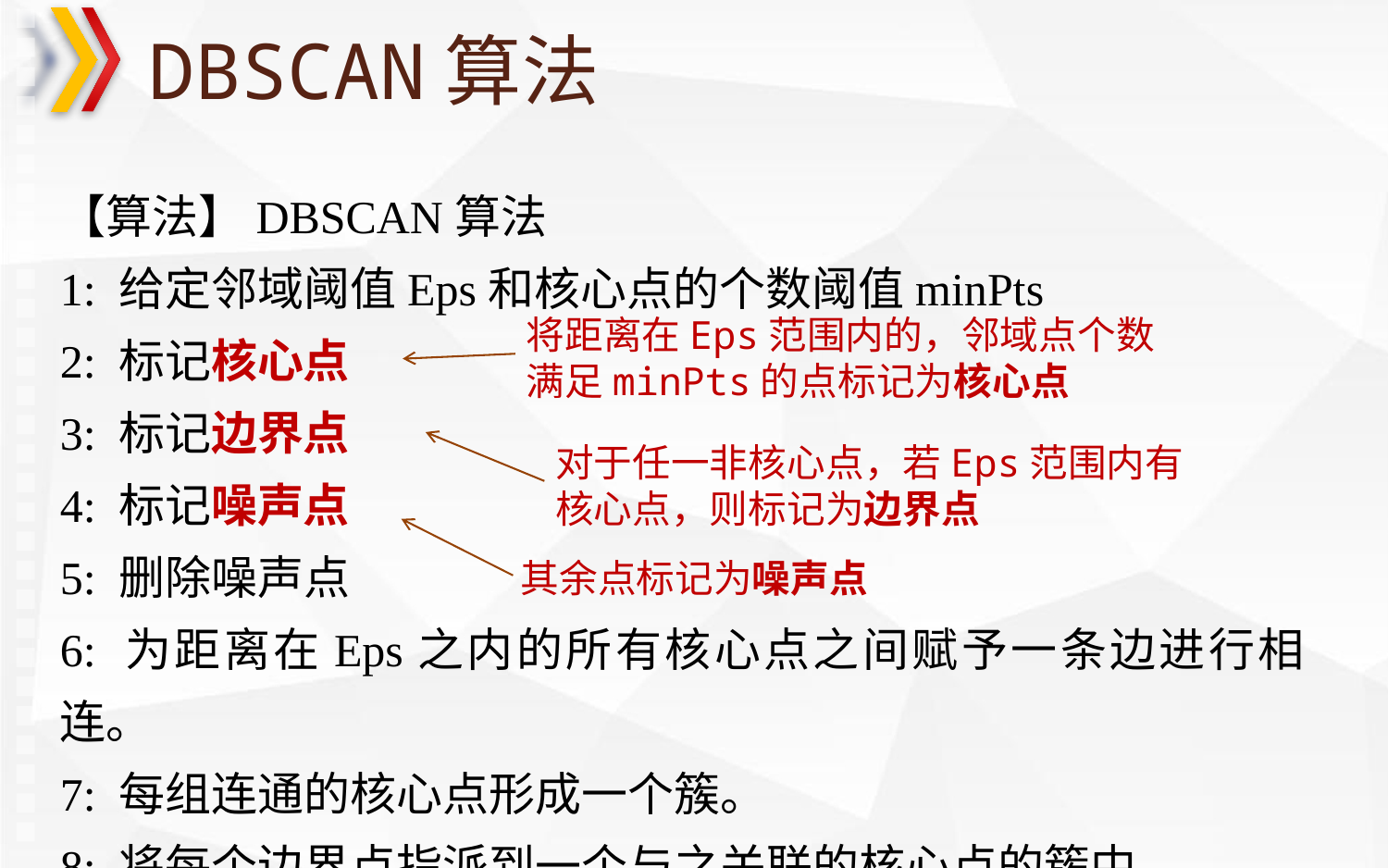

计算两两点间距离
# DBSCAN算法
【算法】DBSCAN算法
1: 给定邻域阈值Eps和核心点的个数阈值minPts
2: 标记核心点
3: 标记边界点
4: 标记噪声点
5: 删除噪声点
6: 为距离在Eps之内的所有核心点之间赋予一条边进行相连。
7: 每组连通的核心点形成一个簇。
8: 将每个边界点指派到一个与之关联的核心点的簇中。
将距离在Eps范围内的，邻域点个数满足minPts的点标记为核心点
对于任一非核心点，若Eps范围内有核心点，则标记为边界点
其余点标记为噪声点